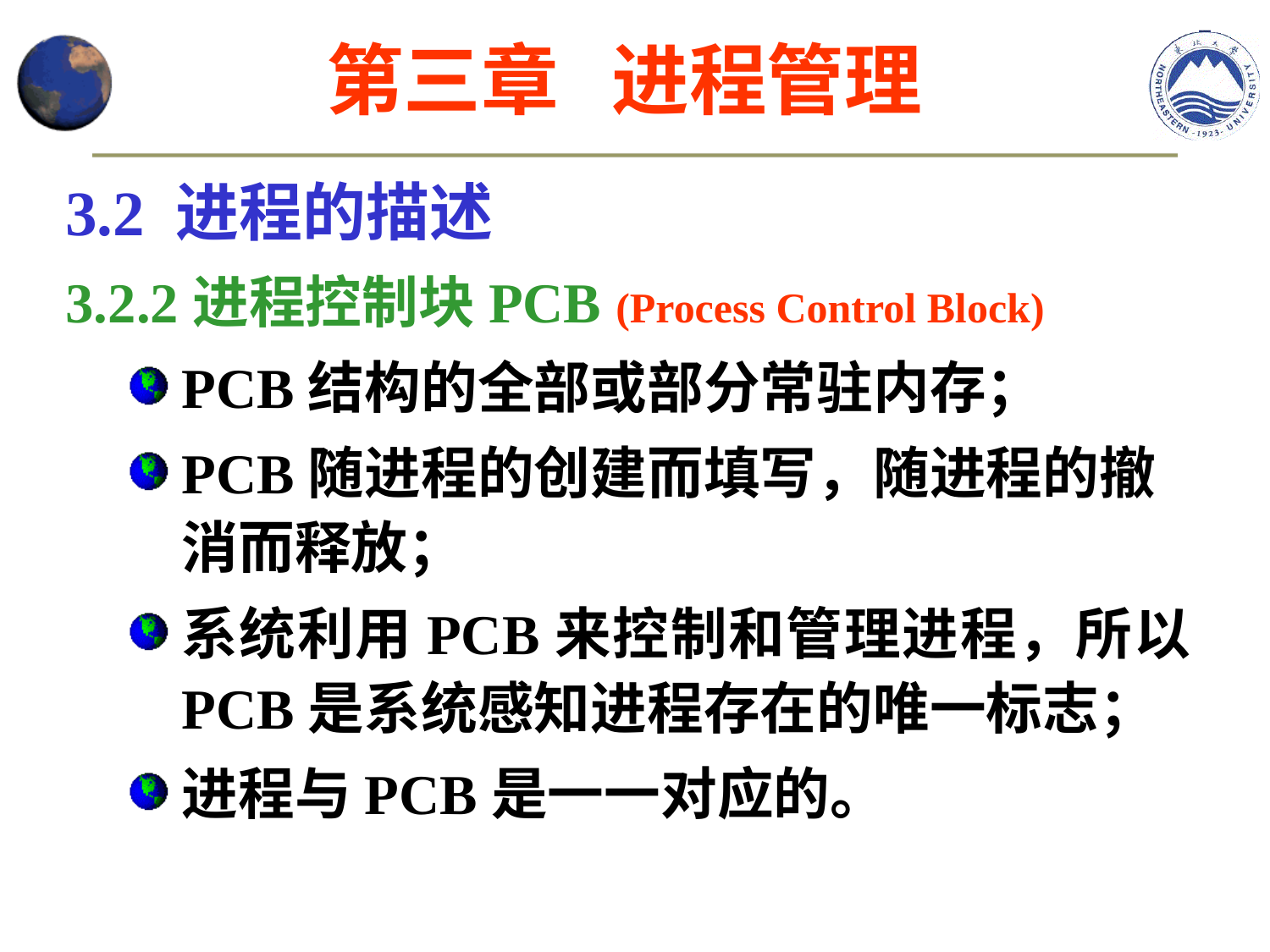

第三章   进程管理
3.2 进程的描述
3.2.2进程控制块PCB (Process Control Block)
PCB结构的全部或部分常驻内存；
PCB随进程的创建而填写，随进程的撤消而释放；
系统利用PCB来控制和管理进程，所以PCB是系统感知进程存在的唯一标志；
进程与PCB是一一对应的。